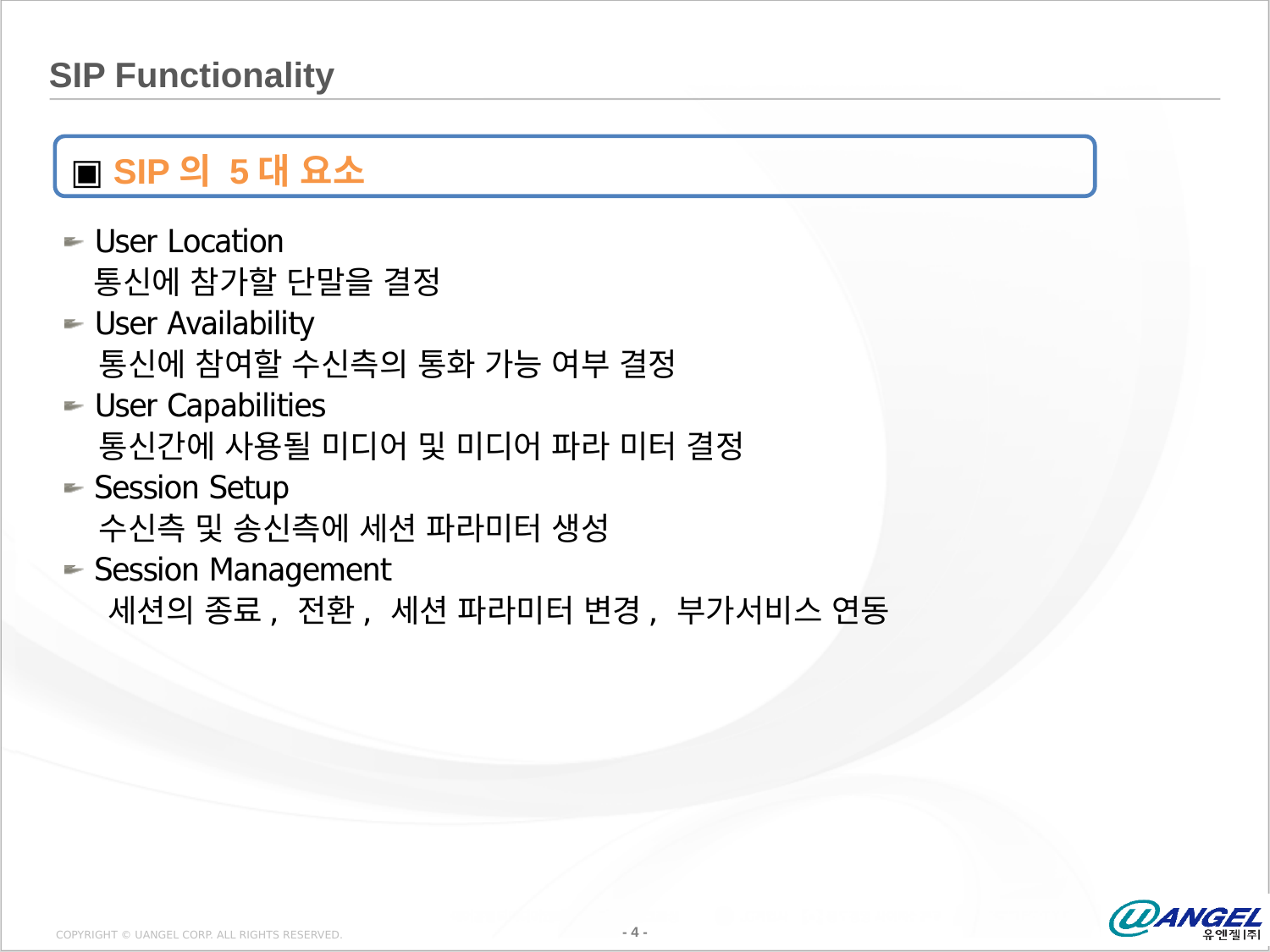

# SIP Functionality
▣ SIP의 5대 요소
User Location
   통신에 참가할 단말을 결정
User Availability
   통신에 참여할 수신측의 통화 가능 여부 결정
User Capabilities
   통신간에 사용될 미디어 및 미디어 파라 미터 결정
Session Setup
   수신측 및 송신측에 세션 파라미터 생성
Session Management
    세션의 종료, 전환, 세션 파라미터 변경, 부가서비스 연동